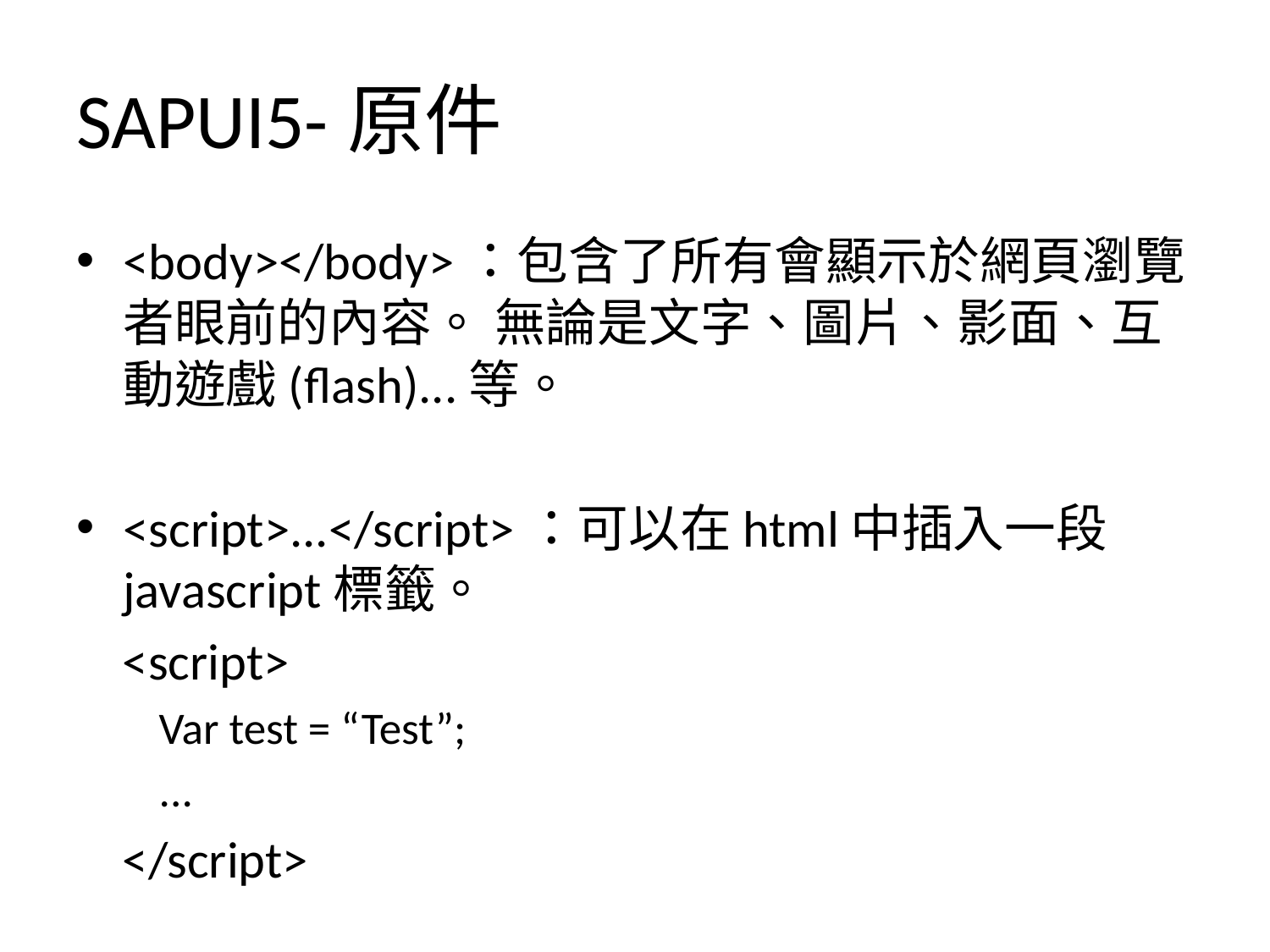

# SAPUI5-原件
<body></body>：包含了所有會顯示於網頁瀏覽者眼前的內容。 無論是文字、圖片、影面、互動遊戲(flash)...等。

<script>...</script>：可以在html中插入一段javascript標籤。
    <script>
  Var test = “Test”;
  ...
    </script>